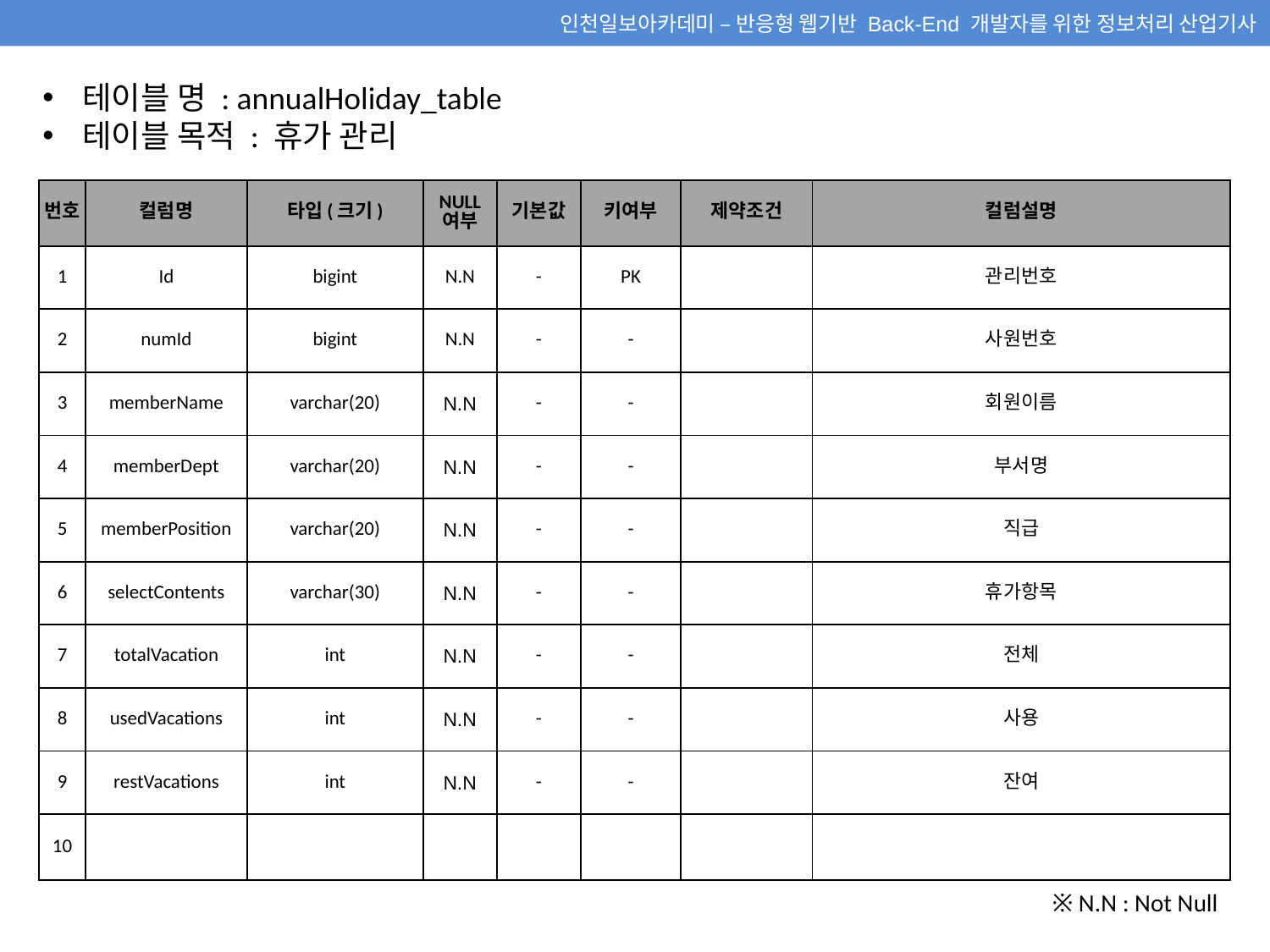

테이블 명 : annualHoliday_table
테이블 목적 : 휴가 관리
| 번호 | 컬럼명 | 타입(크기) | NULL 여부 | 기본값 | 키여부 | 제약조건 | 컬럼설명 |
| --- | --- | --- | --- | --- | --- | --- | --- |
| 1 | Id | bigint | N.N | - | PK |  | 관리번호 |
| 2 | numId | bigint | N.N | - | - |  | 사원번호 |
| 3 | memberName | varchar(20) | N.N | - | - |  | 회원이름 |
| 4 | memberDept | varchar(20) | N.N | - | - |  | 부서명 |
| 5 | memberPosition | varchar(20) | N.N | - | - |  | 직급 |
| 6 | selectContents | varchar(30) | N.N | - | - |  | 휴가항목 |
| 7 | totalVacation | int | N.N | - | - |  | 전체 |
| 8 | usedVacations | int | N.N | - | - |  | 사용 |
| 9 | restVacations | int | N.N | - | - |  | 잔여 |
| 10 |  |  |  |  |  |  |  |
※ N.N : Not Null